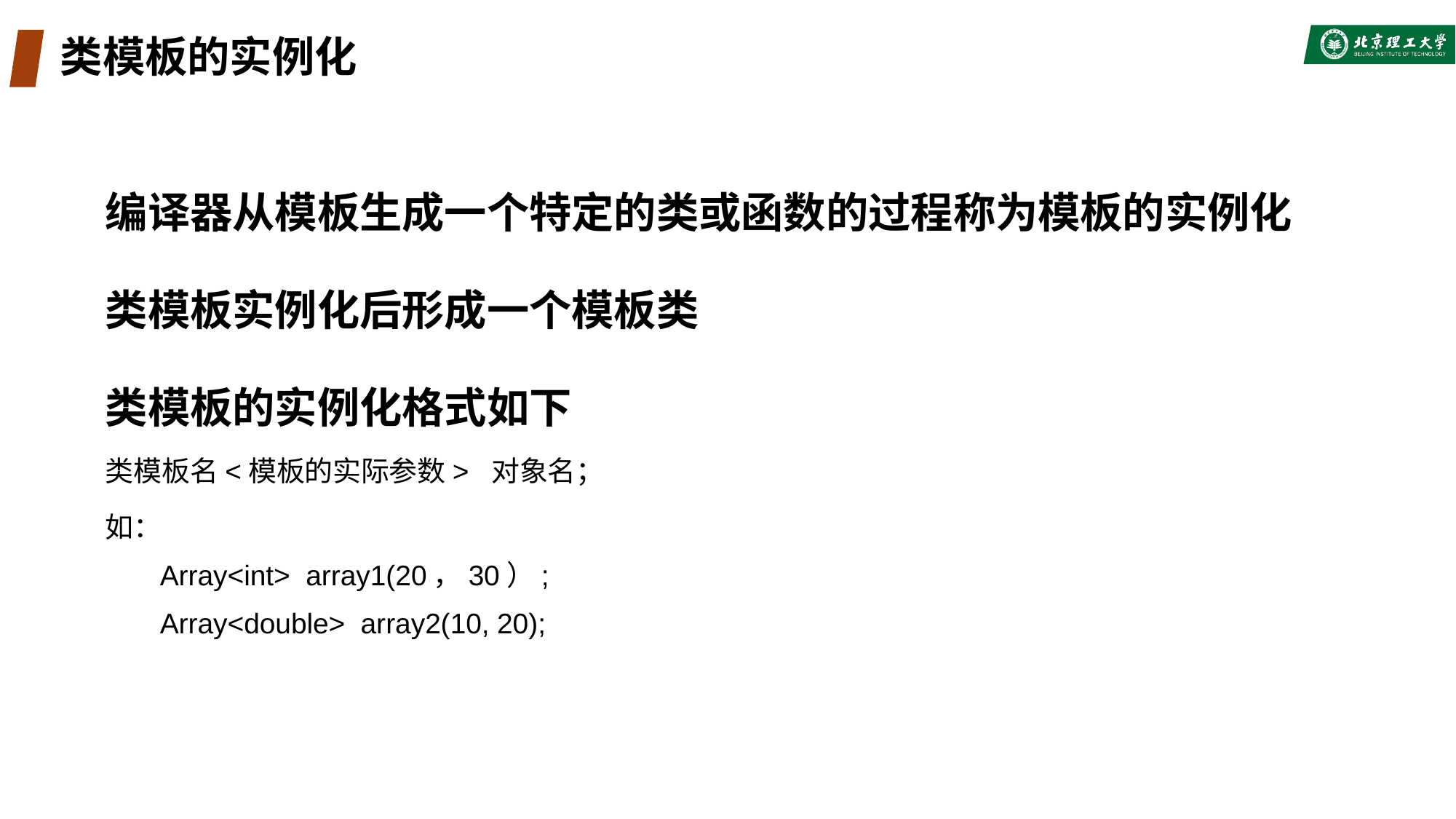

# 类模板的实例化
编译器从模板生成一个特定的类或函数的过程称为模板的实例化
类模板实例化后形成一个模板类
类模板的实例化格式如下
类模板名<模板的实际参数>  对象名；
如：
Array<int>  array1(20，30）;
Array<double>  array2(10, 20);